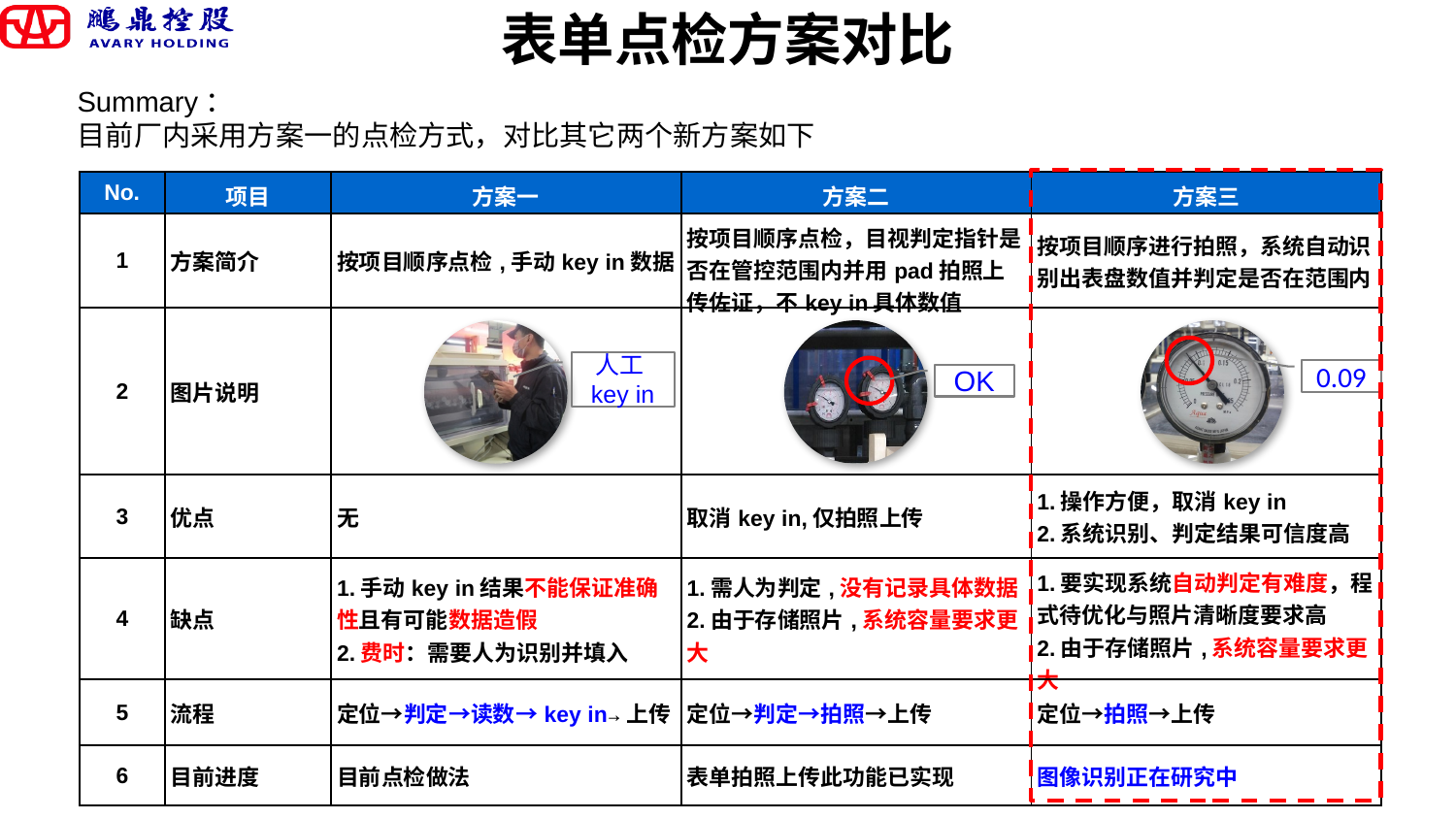

表单点检方案对比
Summary：
目前厂内采用方案一的点检方式，对比其它两个新方案如下

| No. | 项目 | 方案一 | 方案二 | 方案三 |
| --- | --- | --- | --- | --- |
| 1 | 方案简介 | 按项目顺序点检,手动key in数据 | 按项目顺序点检，目视判定指针是否在管控范围内并用pad拍照上传佐证，不key in具体数值 | 按项目顺序进行拍照，系统自动识别出表盘数值并判定是否在范围内 |
| 2 | 图片说明 |  |  |  |
| 3 | 优点 | 无 | 取消key in,仅拍照上传 | 1.操作方便，取消key in 2.系统识别、判定结果可信度高 |
| 4 | 缺点 | 1.手动key in结果不能保证准确性且有可能数据造假 2.费时：需要人为识别并填入 | 1.需人为判定,没有记录具体数据 2.由于存储照片,系统容量要求更大 | 1.要实现系统自动判定有难度，程式待优化与照片清晰度要求高 2.由于存储照片,系统容量要求更大 |
| 5 | 流程 | 定位→判定→读数→key in→上传 | 定位→判定→拍照→上传 | 定位→拍照→上传 |
| 6 | 目前进度 | 目前点检做法 | 表单拍照上传此功能已实现 | 图像识别正在研究中 |

人工key in

0.09
OK